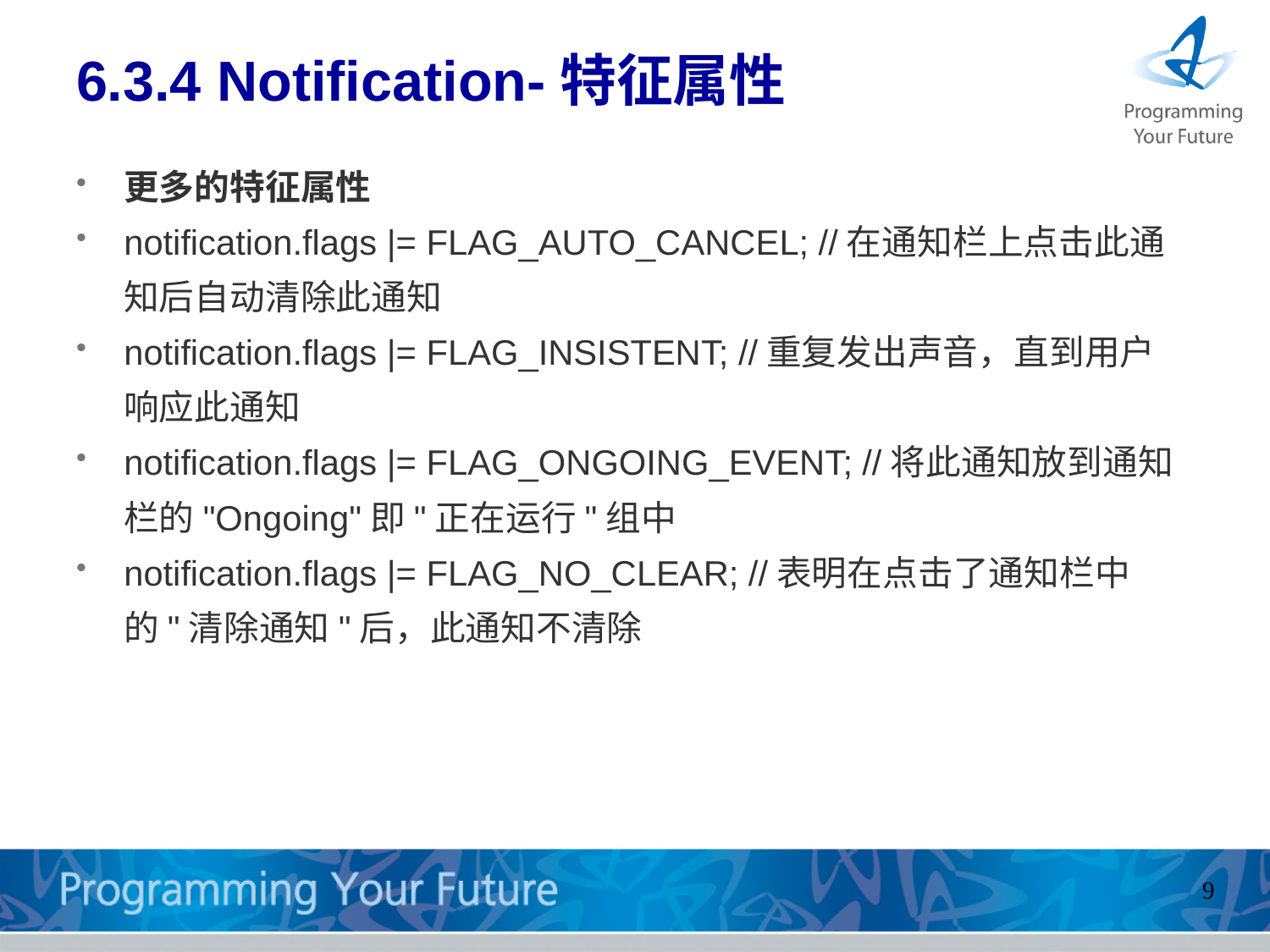

# 6.3.4 Notification-特征属性
更多的特征属性
notification.flags |= FLAG_AUTO_CANCEL; //在通知栏上点击此通知后自动清除此通知
notification.flags |= FLAG_INSISTENT; //重复发出声音，直到用户响应此通知
notification.flags |= FLAG_ONGOING_EVENT; //将此通知放到通知栏的"Ongoing"即"正在运行"组中
notification.flags |= FLAG_NO_CLEAR; //表明在点击了通知栏中的"清除通知"后，此通知不清除